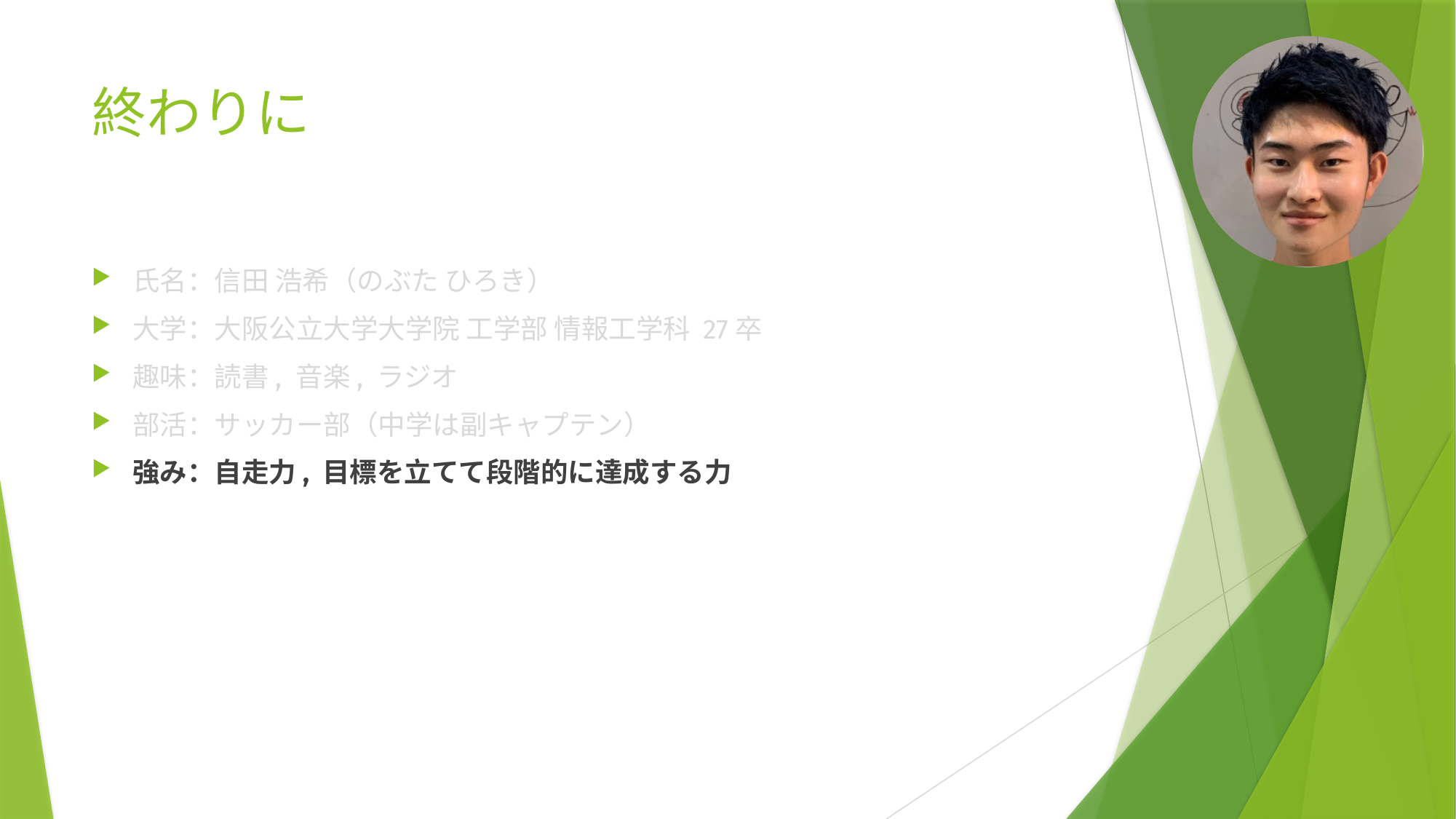

# 終わりに
氏名：信田 浩希（のぶた ひろき）
大学：大阪公立大学大学院 工学部 情報工学科 27卒
趣味：読書, 音楽, ラジオ
部活：サッカー部（中学は副キャプテン）
強み：自走力, 目標を立てて段階的に達成する力